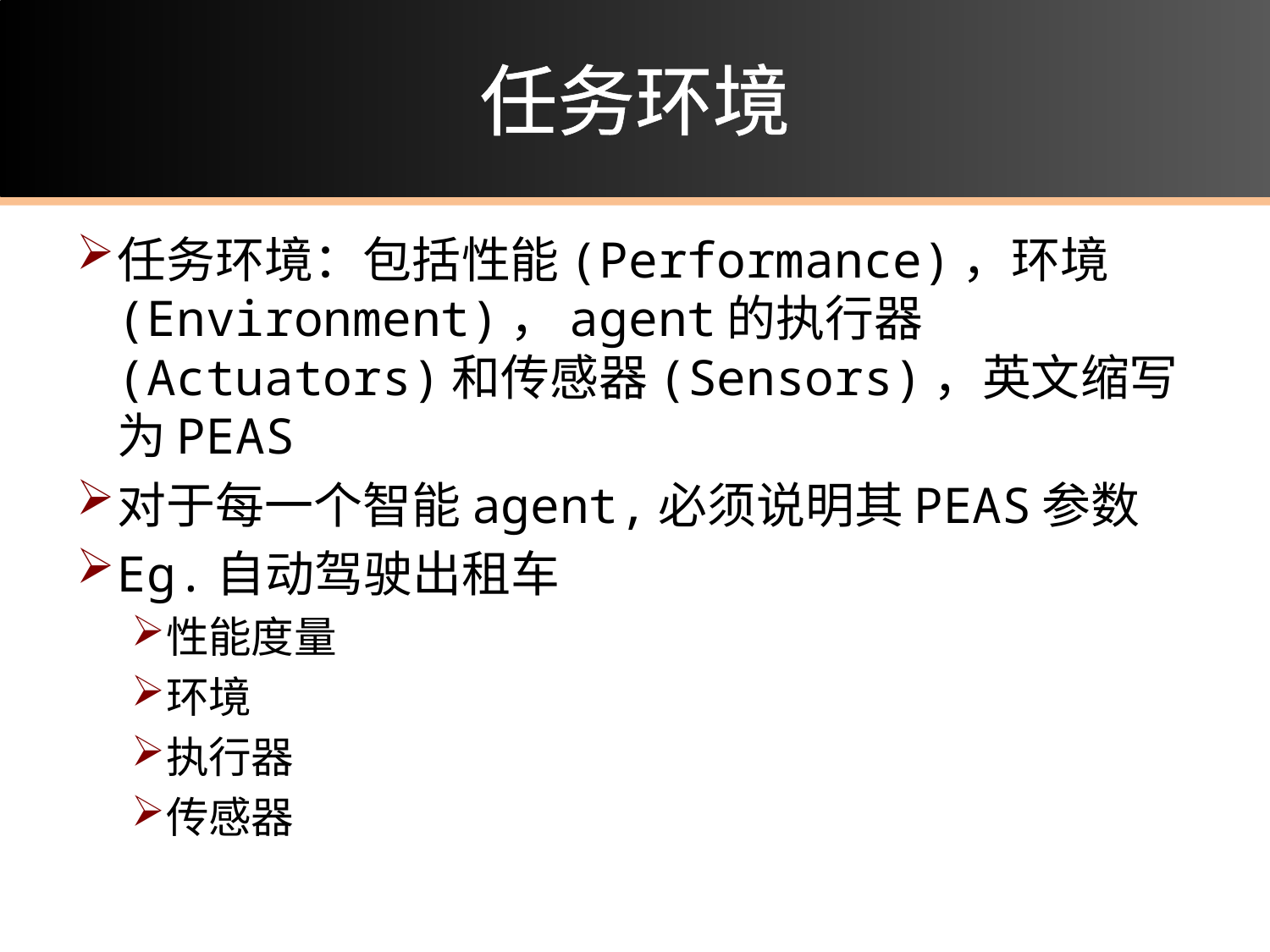

# 任务环境
任务环境：包括性能(Performance)，环境(Environment)，agent的执行器(Actuators)和传感器(Sensors)，英文缩写为PEAS
对于每一个智能agent,必须说明其PEAS参数
Eg.自动驾驶出租车
性能度量
环境
执行器
传感器